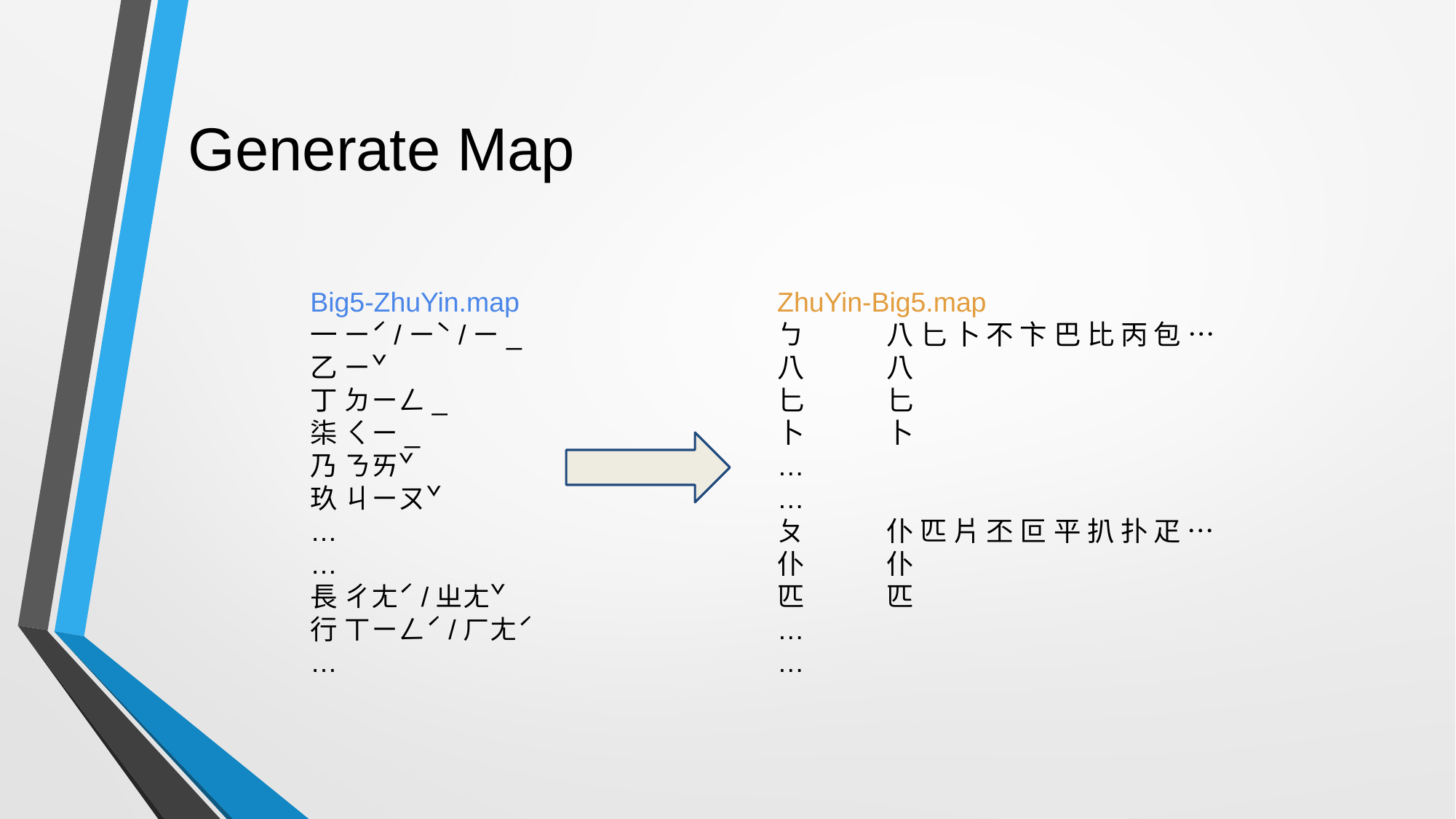

# Generate Map
Big5-ZhuYin.map
一 ㄧˊ/ㄧˋ/ㄧ_
乙 ㄧˇ
丁 ㄉㄧㄥ_
柒 ㄑㄧ_
乃 ㄋㄞˇ
玖 ㄐㄧㄡˇ
…
…
長 ㄔㄤˊ/ㄓㄤˇ
行 ㄒㄧㄥˊ/ㄏㄤˊ
…
ZhuYin-Big5.map
ㄅ	八 匕 卜 不 卞 巴 比 丙 包 …
八	八
匕	匕
卜	卜
…
…
ㄆ	仆 匹 片 丕 叵 平 扒 扑 疋 …
仆	仆
匹	匹
…
…